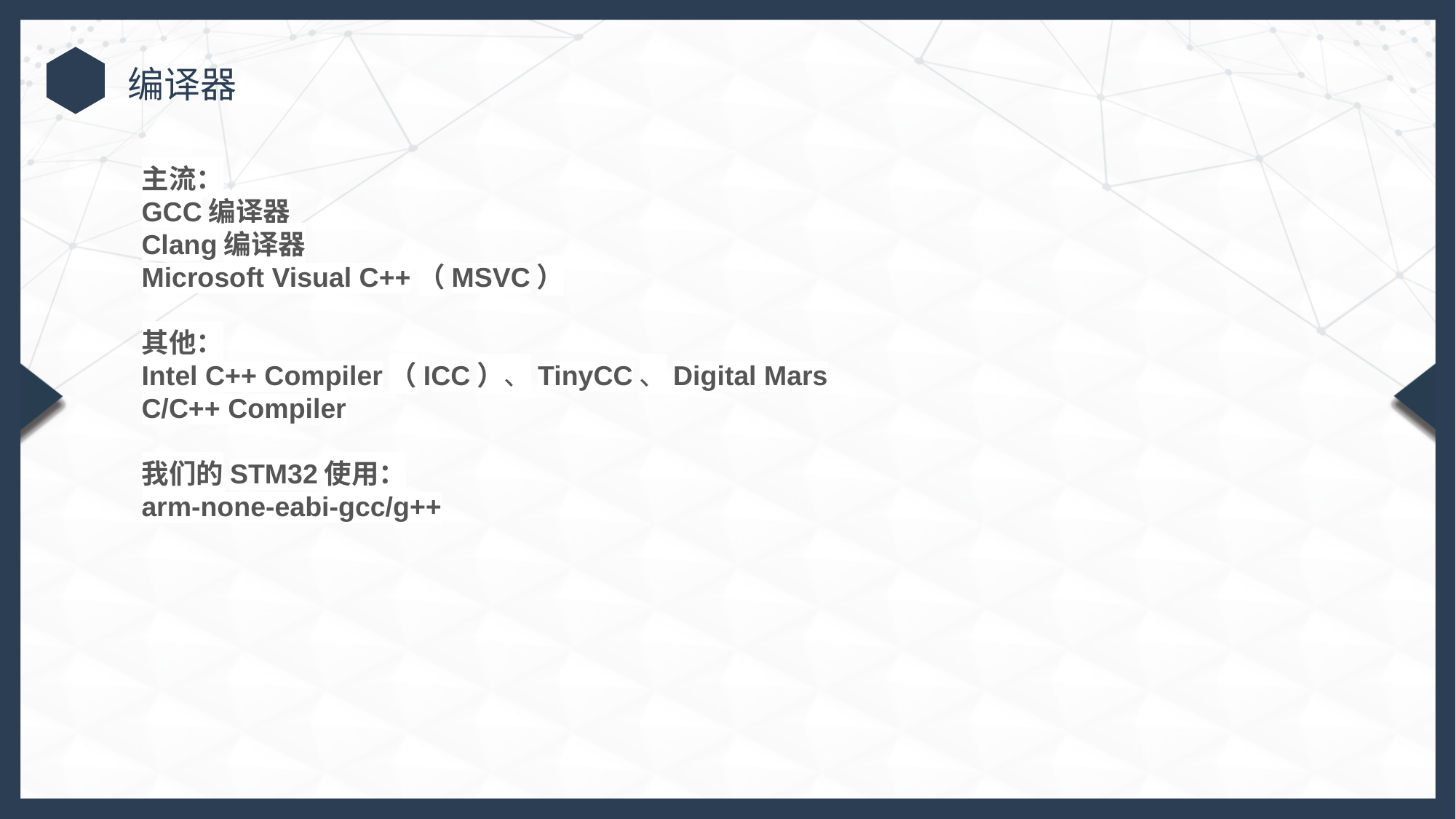

编译器
主流：
GCC编译器
Clang编译器
Microsoft Visual C++（MSVC）

其他：
Intel C++ Compiler（ICC）、TinyCC、Digital Mars C/C++ Compiler

我们的STM32使用：
arm-none-eabi-gcc/g++